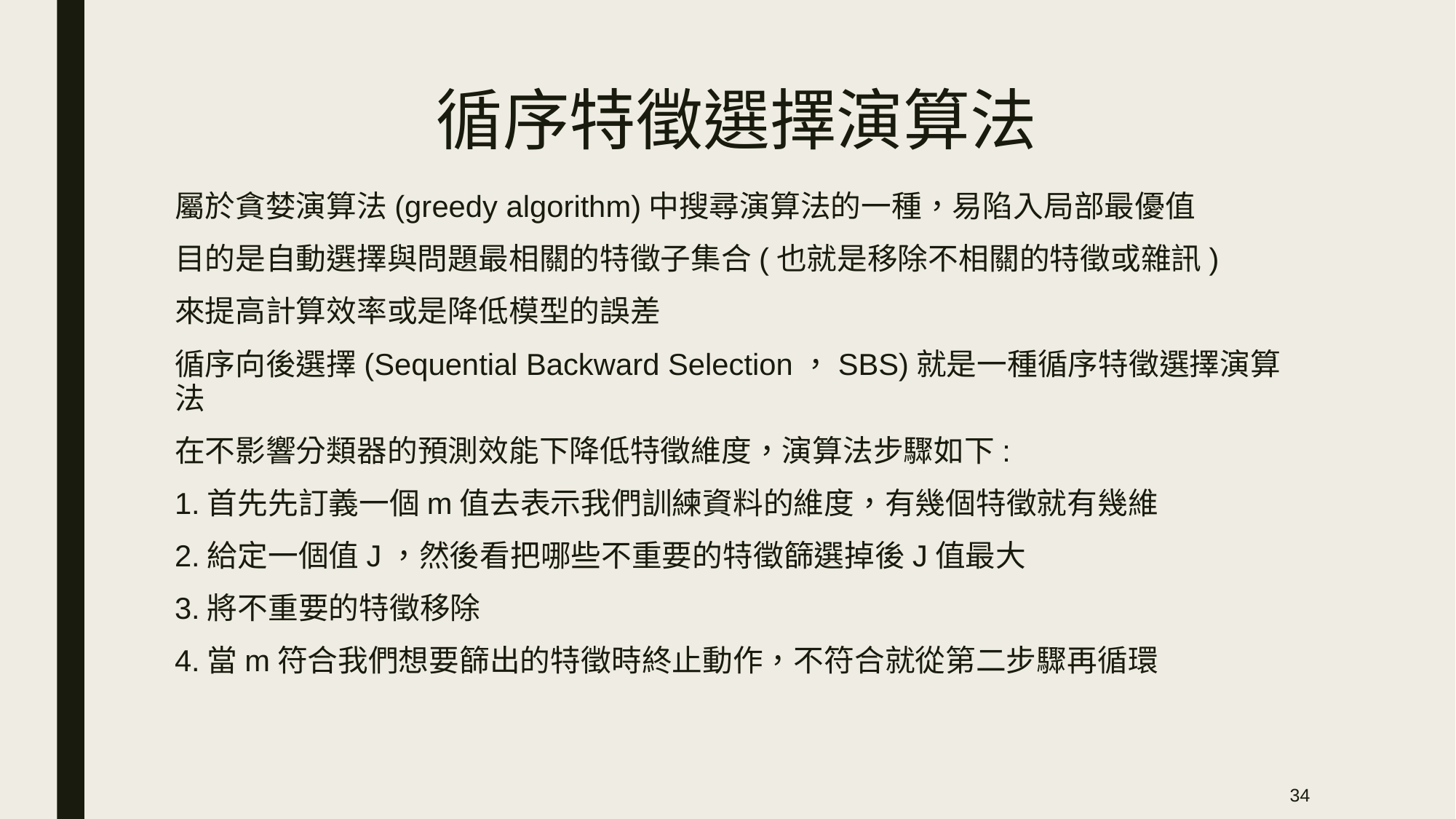

# 循序特徵選擇演算法
屬於貪婪演算法(greedy algorithm)中搜尋演算法的一種，易陷入局部最優值
目的是自動選擇與問題最相關的特徵子集合(也就是移除不相關的特徵或雜訊)
來提高計算效率或是降低模型的誤差
循序向後選擇(Sequential Backward Selection，SBS)就是一種循序特徵選擇演算法
在不影響分類器的預測效能下降低特徵維度，演算法步驟如下:
1.首先先訂義一個m值去表示我們訓練資料的維度，有幾個特徵就有幾維
2.給定一個值J，然後看把哪些不重要的特徵篩選掉後J值最大
3.將不重要的特徵移除
4.當m符合我們想要篩出的特徵時終止動作，不符合就從第二步驟再循環

34